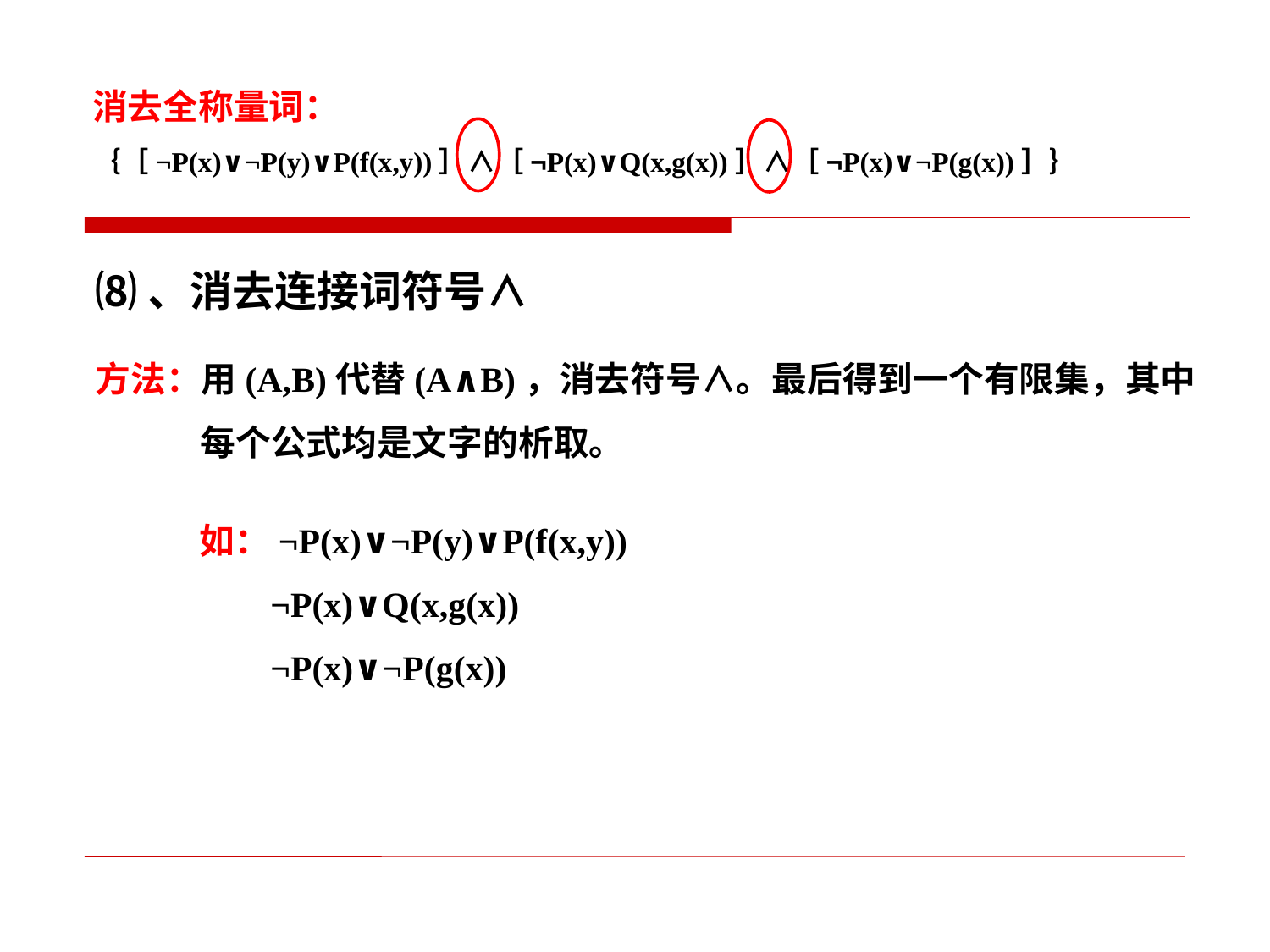

消去全称量词：
｛［¬P(x)∨¬P(y)∨P(f(x,y))］∧［¬P(x)∨Q(x,g(x))］∧［¬P(x)∨¬P(g(x))］｝

⑻、消去连接词符号∧
方法：用(A,B)代替(A∧B)，消去符号∧。最后得到一个有限集，其中
            每个公式均是文字的析取。
如：¬P(x)∨¬P(y)∨P(f(x,y))
        ¬P(x)∨Q(x,g(x))
        ¬P(x)∨¬P(g(x))